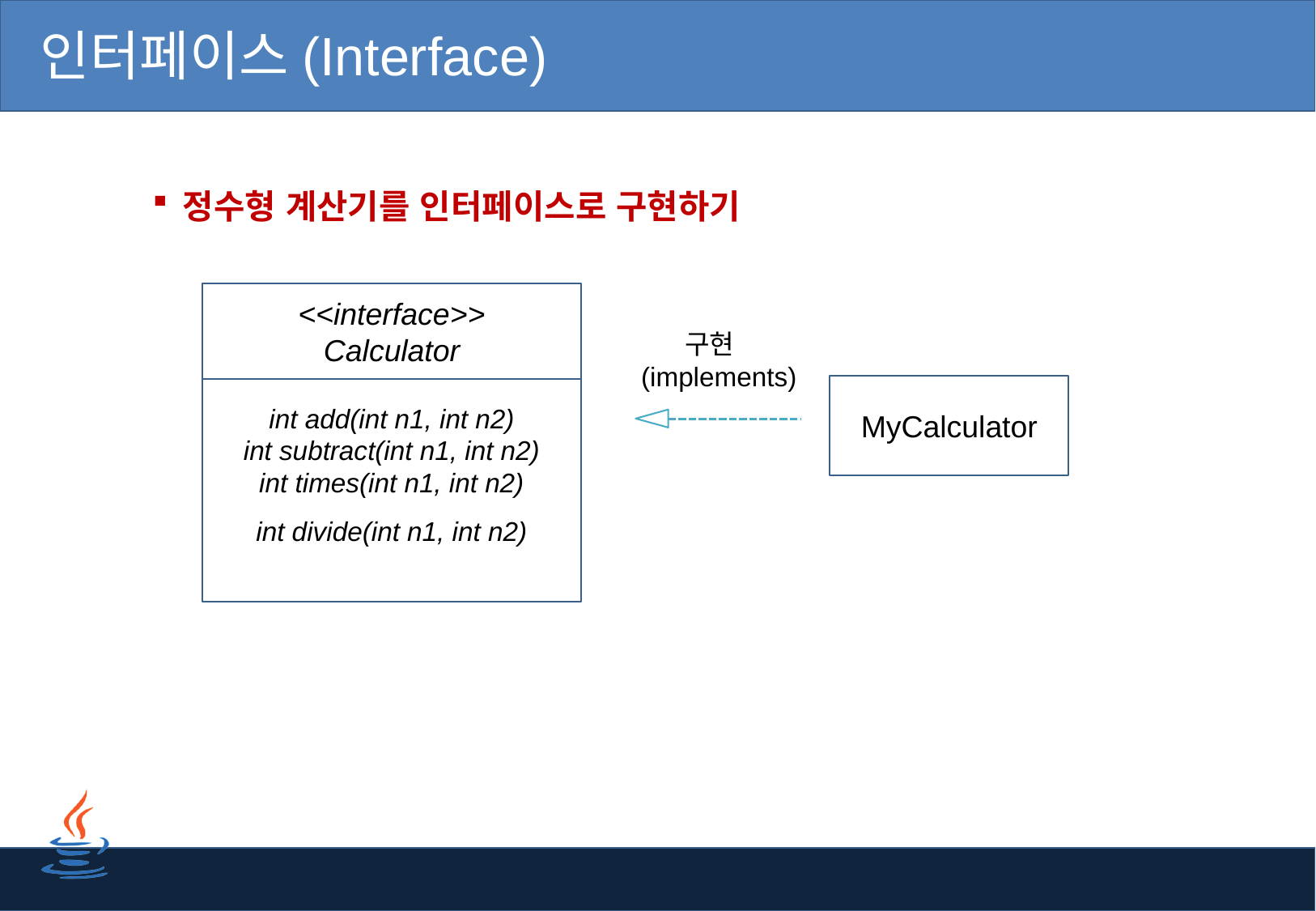

# 인터페이스(Interface)
정수형 계산기를 인터페이스로 구현하기

<<interface>>
Calculator
     구현
(implements)
MyCalculator
int add(int n1, int n2)
int subtract(int n1, int n2)
int times(int n1, int n2)
int divide(int n1, int n2)

4